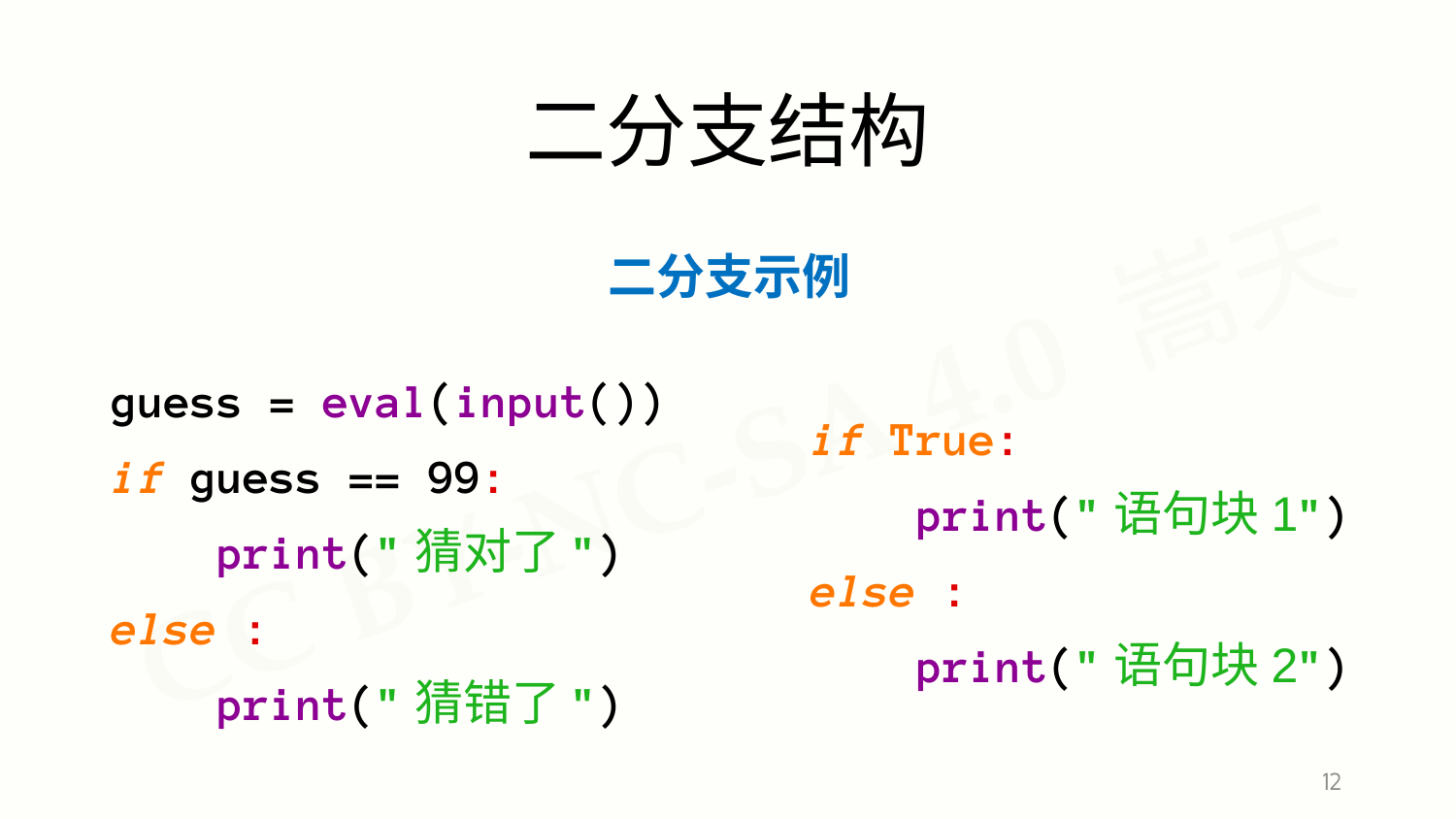

二分支结构
二分支示例
guess = eval(input())
if guess == 99:
    print("猜对了")
else :
    print("猜错了")
if True:
    print("语句块1")
else :
    print("语句块2")
12